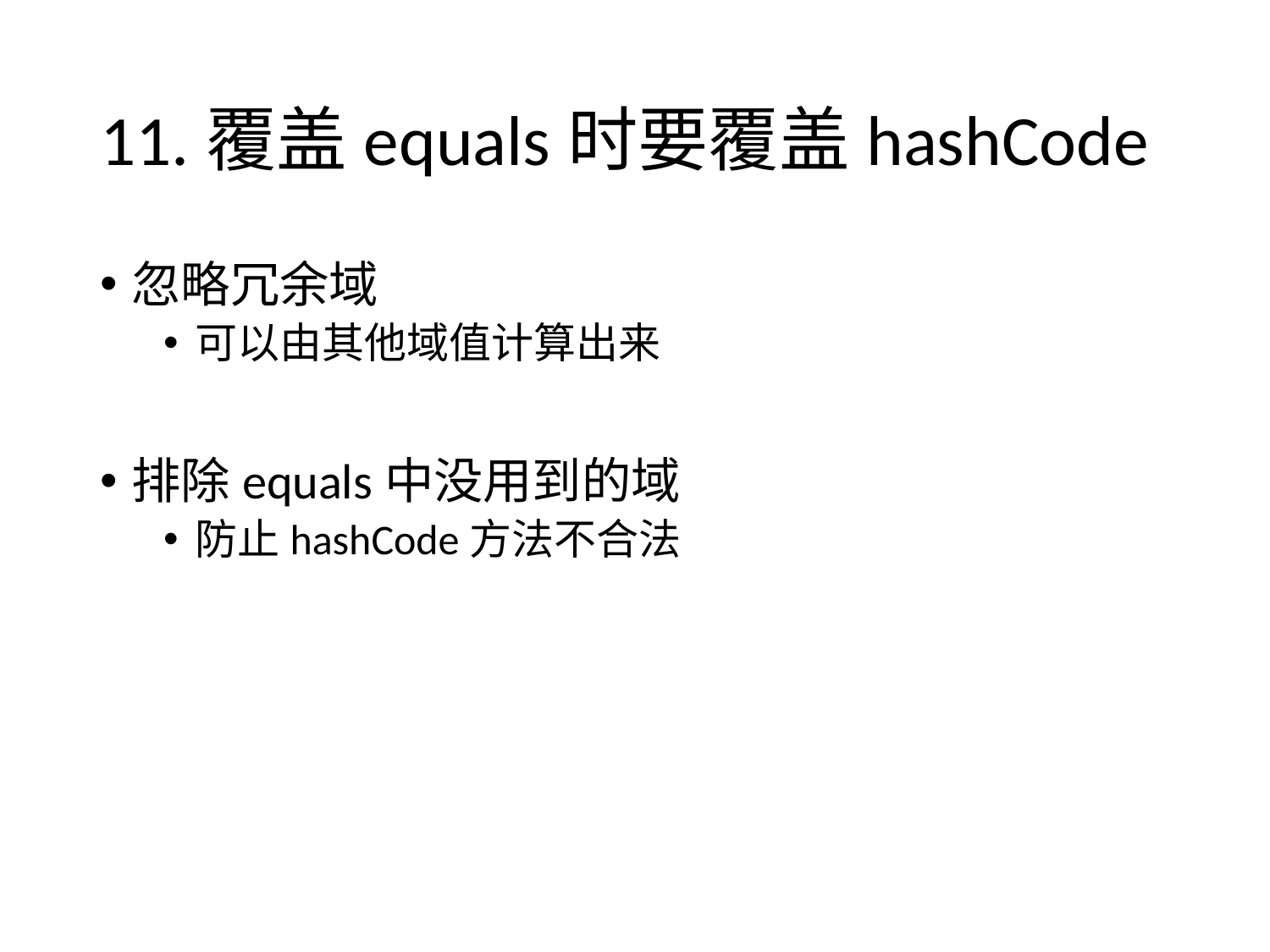

# 11.覆盖equals时要覆盖hashCode
忽略冗余域
可以由其他域值计算出来

排除equals中没用到的域
防止hashCode方法不合法